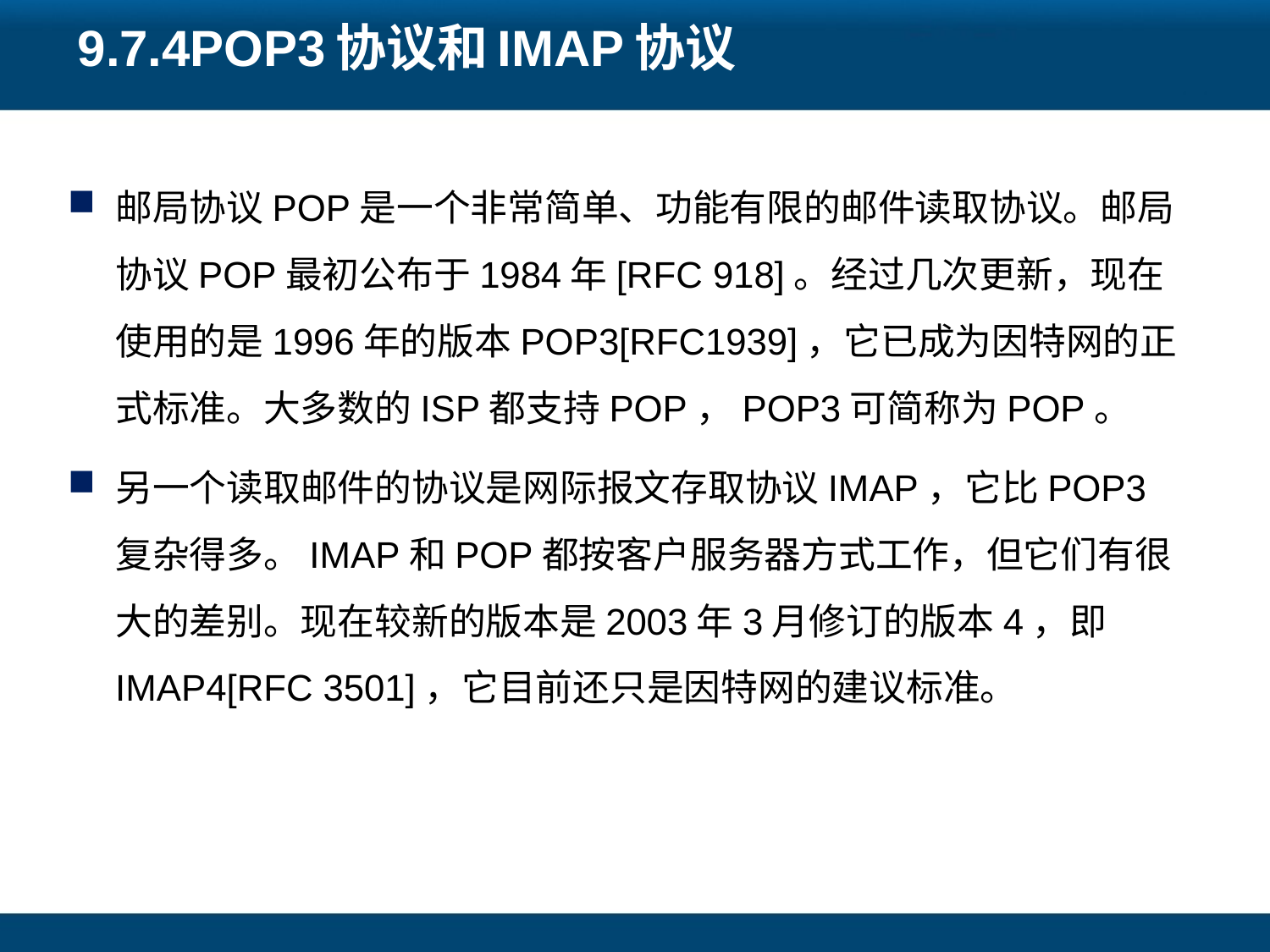

# 9.7.4POP3协议和IMAP协议
邮局协议POP是一个非常简单、功能有限的邮件读取协议。邮局协议POP最初公布于1984年[RFC 918]。经过几次更新，现在使用的是1996年的版本POP3[RFC1939]，它已成为因特网的正式标准。大多数的ISP都支持POP，POP3可简称为POP。
另一个读取邮件的协议是网际报文存取协议IMAP，它比POP3复杂得多。IMAP和POP都按客户服务器方式工作，但它们有很大的差别。现在较新的版本是2003年3月修订的版本4，即IMAP4[RFC 3501]，它目前还只是因特网的建议标准。